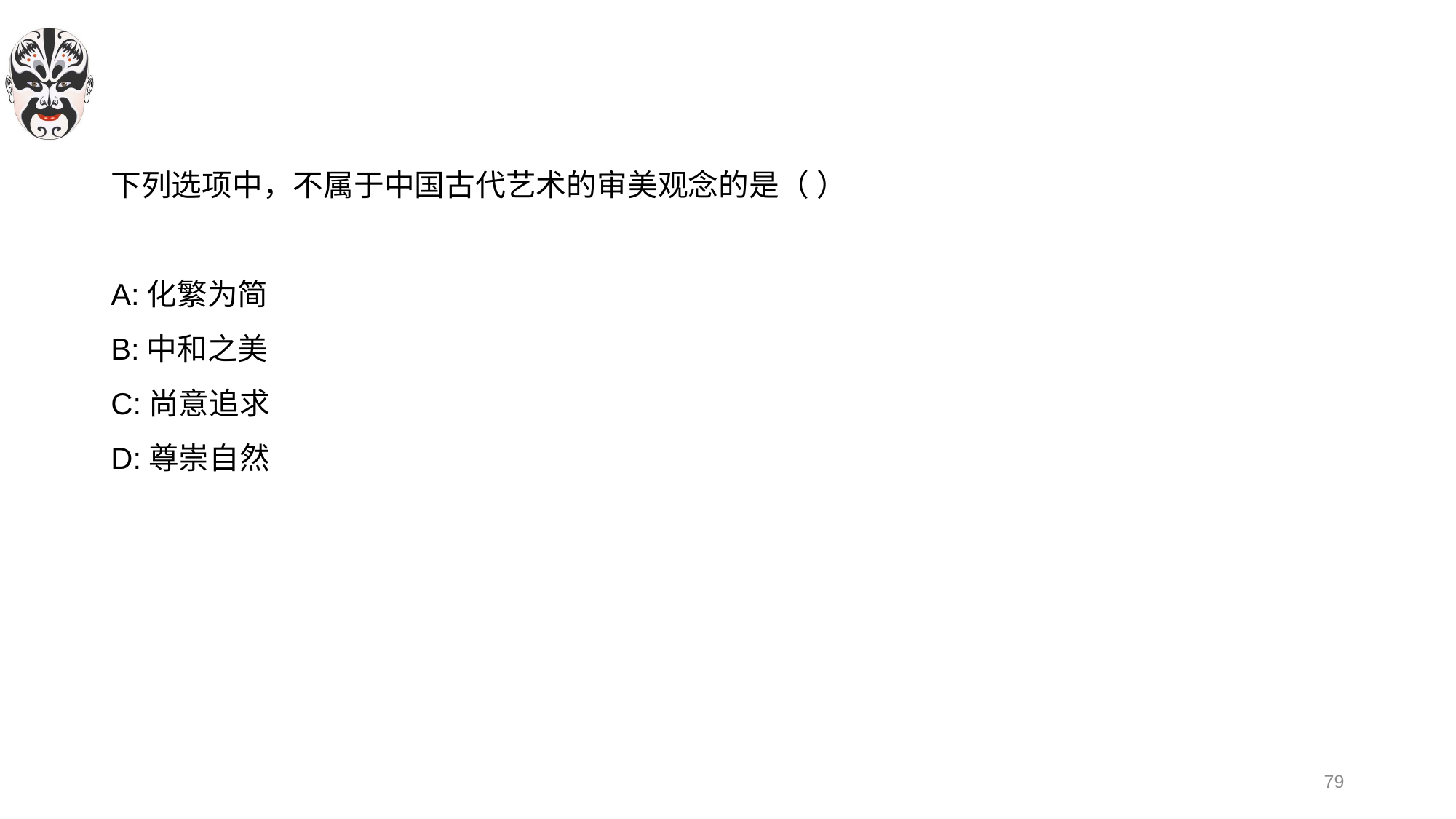

#
下列选项中，不属于中国古代艺术的审美观念的是（ ）

A:化繁为简
B:中和之美
C:尚意追求
D:尊崇自然

79